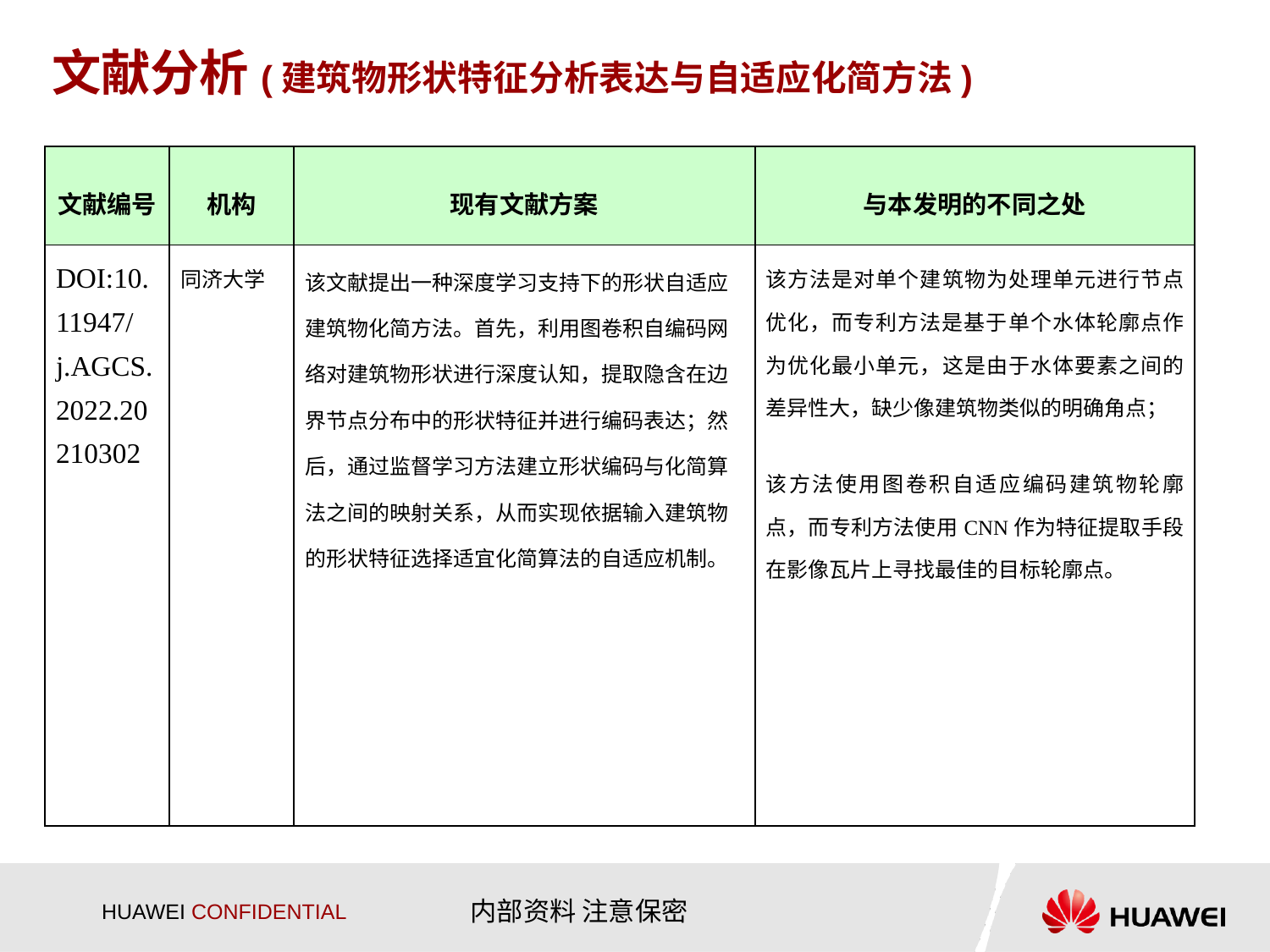

# 文献分析(建筑物形状特征分析表达与自适应化简方法)
| 文献编号 | 机构 | 现有文献方案 | 与本发明的不同之处 |
| --- | --- | --- | --- |
| DOI:10.11947/j.AGCS.2022.20210302 | 同济大学 | 该文献提出一种深度学习支持下的形状自适应建筑物化简方法。首先，利用图卷积自编码网络对建筑物形状进行深度认知，提取隐含在边界节点分布中的形状特征并进行编码表达；然后，通过监督学习方法建立形状编码与化简算法之间的映射关系，从而实现依据输入建筑物的形状特征选择适宜化简算法的自适应机制。 | 该方法是对单个建筑物为处理单元进行节点优化，而专利方法是基于单个水体轮廓点作为优化最小单元，这是由于水体要素之间的差异性大，缺少像建筑物类似的明确角点； 该方法使用图卷积自适应编码建筑物轮廓点，而专利方法使用CNN作为特征提取手段在影像瓦片上寻找最佳的目标轮廓点。 |